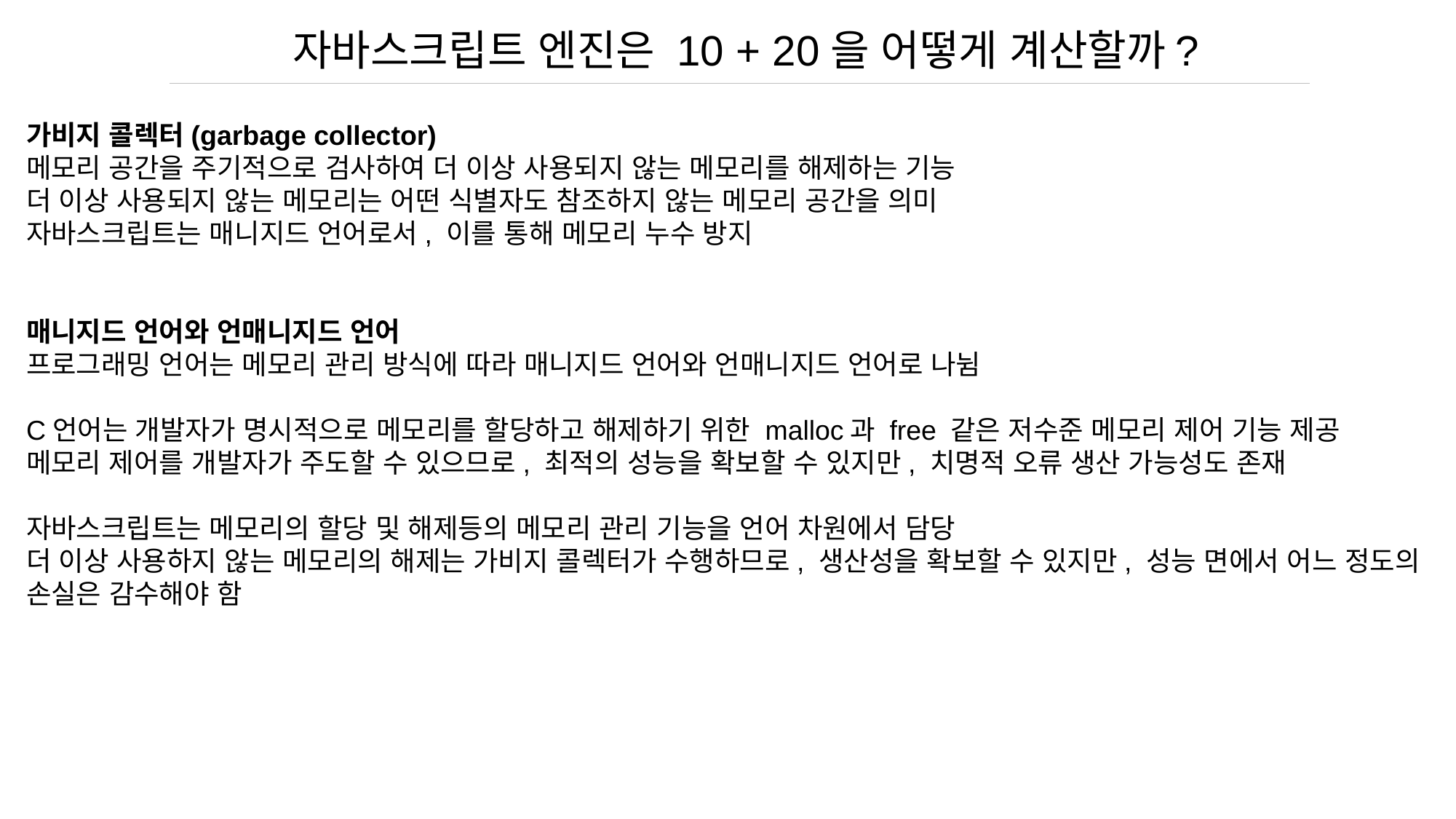

자바스크립트 엔진은 10 + 20을 어떻게 계산할까?
가비지 콜렉터(garbage collector)
메모리 공간을 주기적으로 검사하여 더 이상 사용되지 않는 메모리를 해제하는 기능
더 이상 사용되지 않는 메모리는 어떤 식별자도 참조하지 않는 메모리 공간을 의미
자바스크립트는 매니지드 언어로서, 이를 통해 메모리 누수 방지

매니지드 언어와 언매니지드 언어
프로그래밍 언어는 메모리 관리 방식에 따라 매니지드 언어와 언매니지드 언어로 나뉨

C언어는 개발자가 명시적으로 메모리를 할당하고 해제하기 위한 malloc과 free 같은 저수준 메모리 제어 기능 제공
메모리 제어를 개발자가 주도할 수 있으므로, 최적의 성능을 확보할 수 있지만, 치명적 오류 생산 가능성도 존재

자바스크립트는 메모리의 할당 및 해제등의 메모리 관리 기능을 언어 차원에서 담당
더 이상 사용하지 않는 메모리의 해제는 가비지 콜렉터가 수행하므로, 생산성을 확보할 수 있지만, 성능 면에서 어느 정도의 손실은 감수해야 함